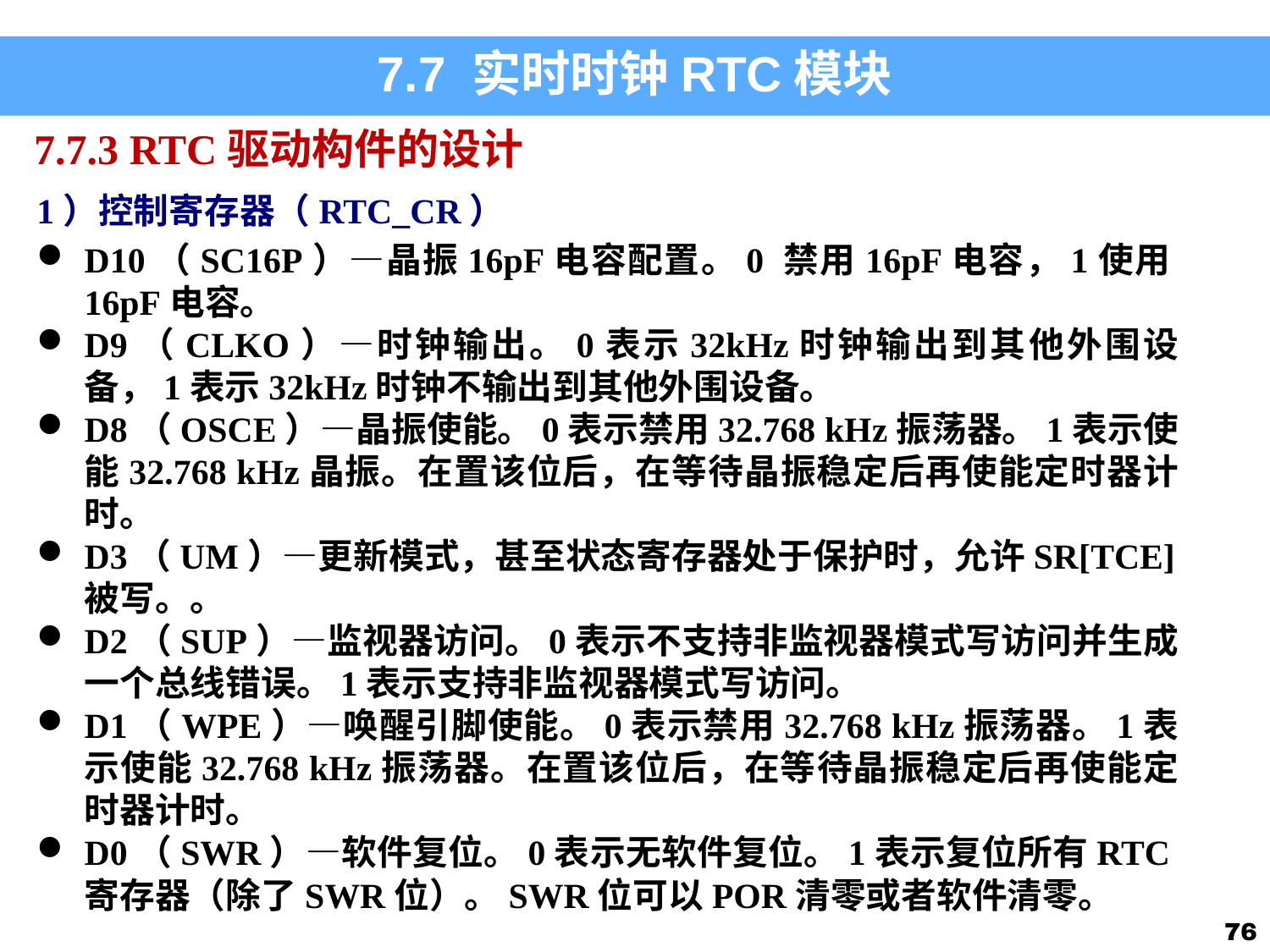

7.7 实时时钟RTC模块
7.7.3 RTC驱动构件的设计
1）控制寄存器（RTC_CR）
D10（SC16P）—晶振16pF电容配置。0 禁用16pF电容，1使用16pF电容。
D9（CLKO）—时钟输出。0表示32kHz时钟输出到其他外围设备，1表示32kHz时钟不输出到其他外围设备。
D8（OSCE）—晶振使能。0表示禁用32.768 kHz振荡器。1表示使能32.768 kHz晶振。在置该位后，在等待晶振稳定后再使能定时器计时。
D3（UM）—更新模式，甚至状态寄存器处于保护时，允许SR[TCE]被写。。
D2（SUP）—监视器访问。0表示不支持非监视器模式写访问并生成一个总线错误。1表示支持非监视器模式写访问。
D1（WPE）—唤醒引脚使能。0表示禁用32.768 kHz振荡器。1表示使能32.768 kHz振荡器。在置该位后，在等待晶振稳定后再使能定时器计时。
D0（SWR）—软件复位。0表示无软件复位。1表示复位所有RTC寄存器（除了SWR位）。SWR位可以POR清零或者软件清零。
76